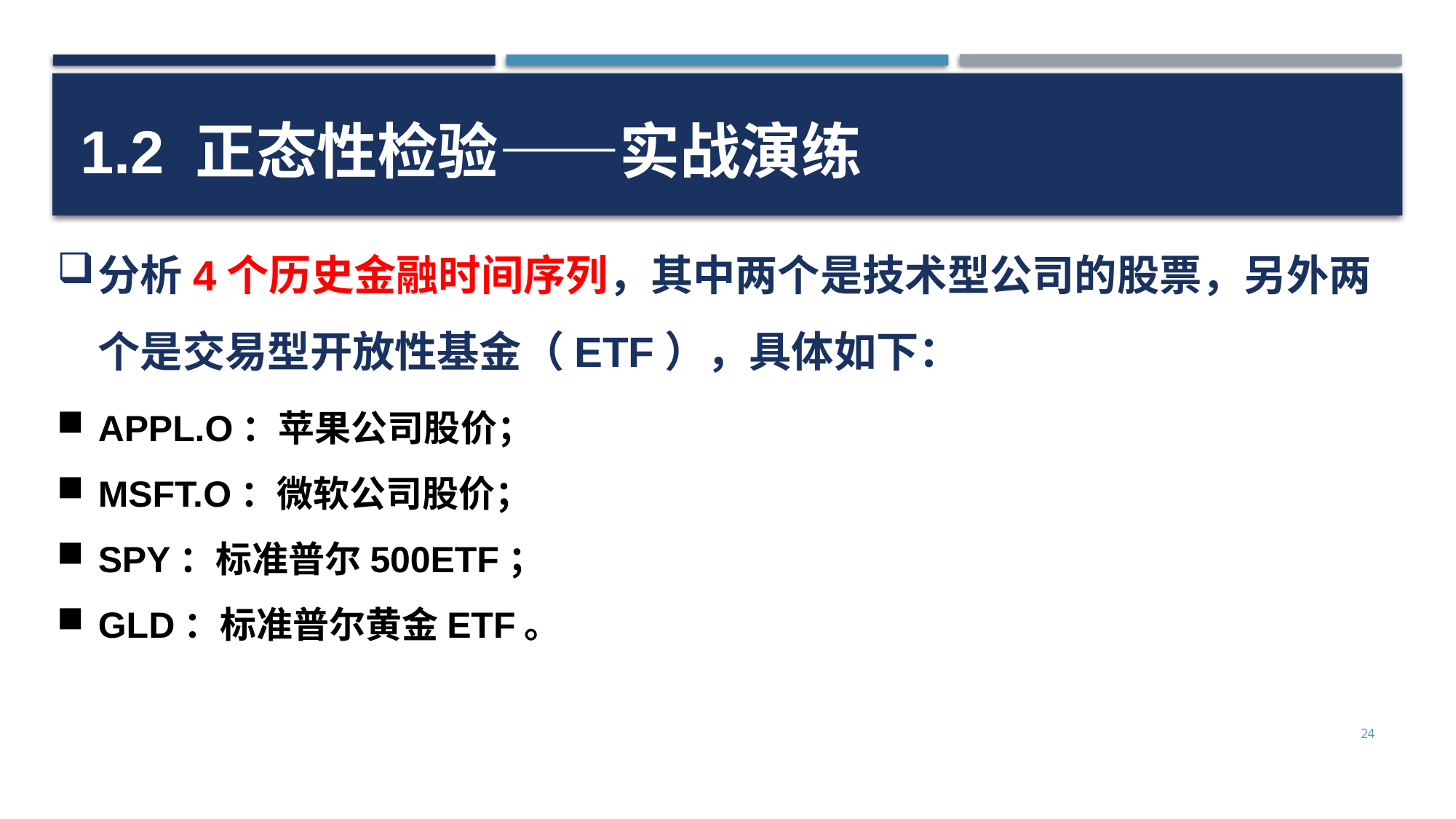

1.2 正态性检验——实战演练
分析4个历史金融时间序列，其中两个是技术型公司的股票，另外两个是交易型开放性基金（ETF），具体如下：
APPL.O：苹果公司股价；
MSFT.O：微软公司股价；
SPY：标准普尔500ETF；
GLD：标准普尔黄金ETF。
24